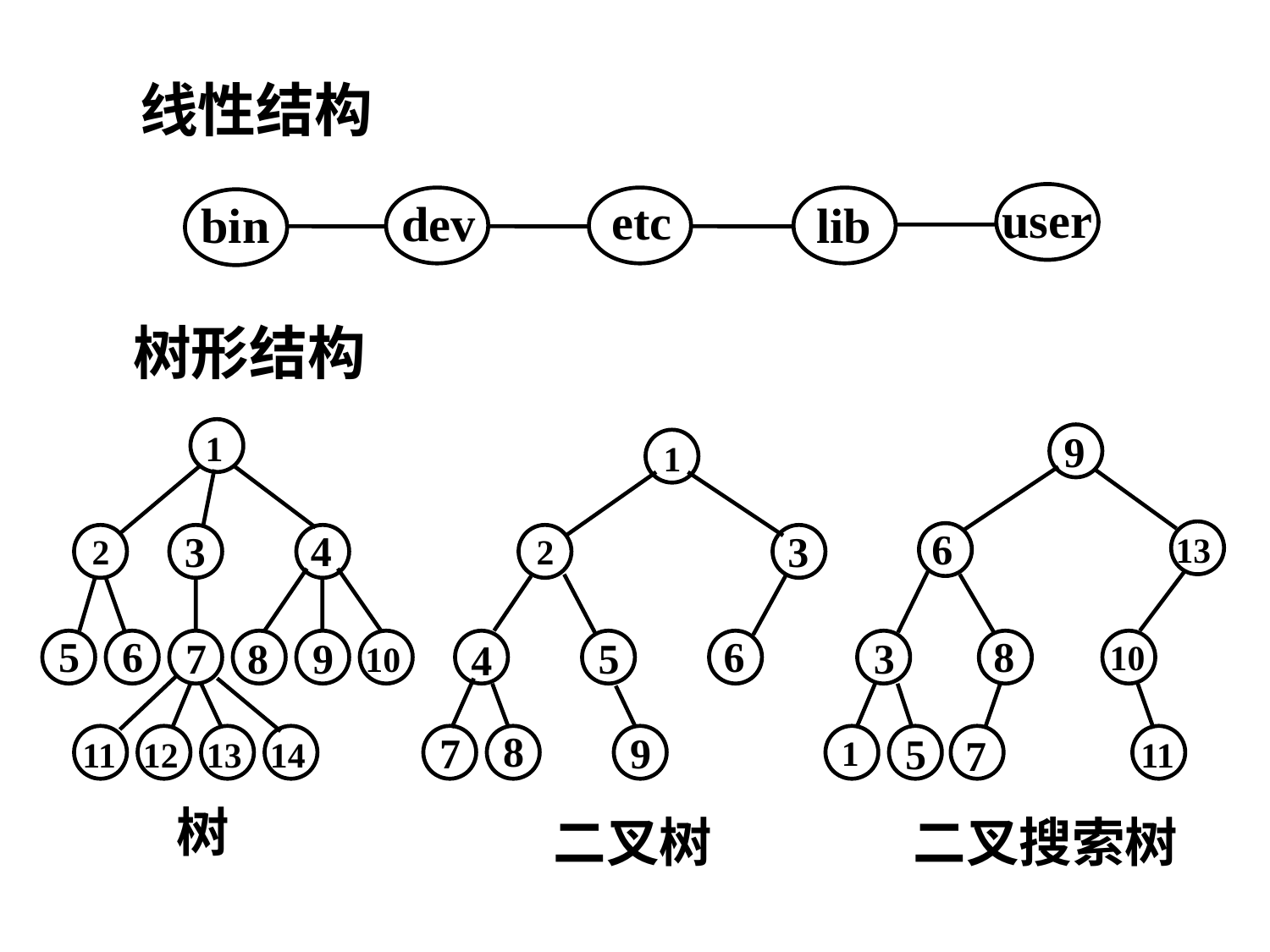

线性结构
user

etc
dev

bin
lib

树形结构

9
1

1

6
4
3
3

13
2
2

6
6
8
5
7
8
9
5
3
4
10

10

8
7
9
5
7
1

11
12
13
14
11
树
二叉树
二叉搜索树